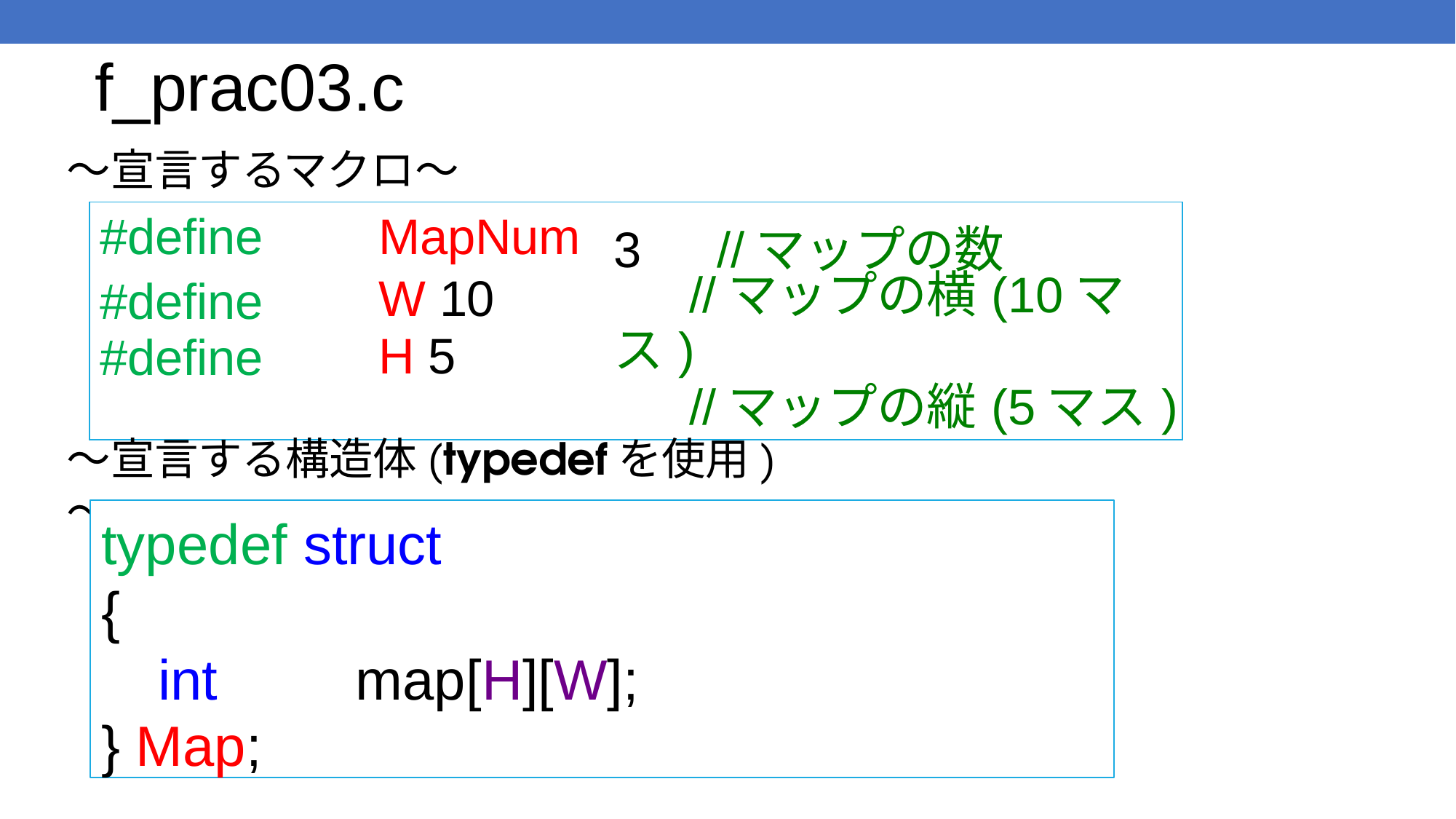

# f_prac03.c
～宣言するマクロ～
| #define | MapNum | 3 | 3　//マップの数 |
| --- | --- | --- | --- |
| #define #define | W 10 H 5 |  | //マップの横(10マス) 　 //マップの縦(5マス) |
～宣言する構造体(typedefを使用)～
typedef struct
{
int	 map[H][W];
} Map;